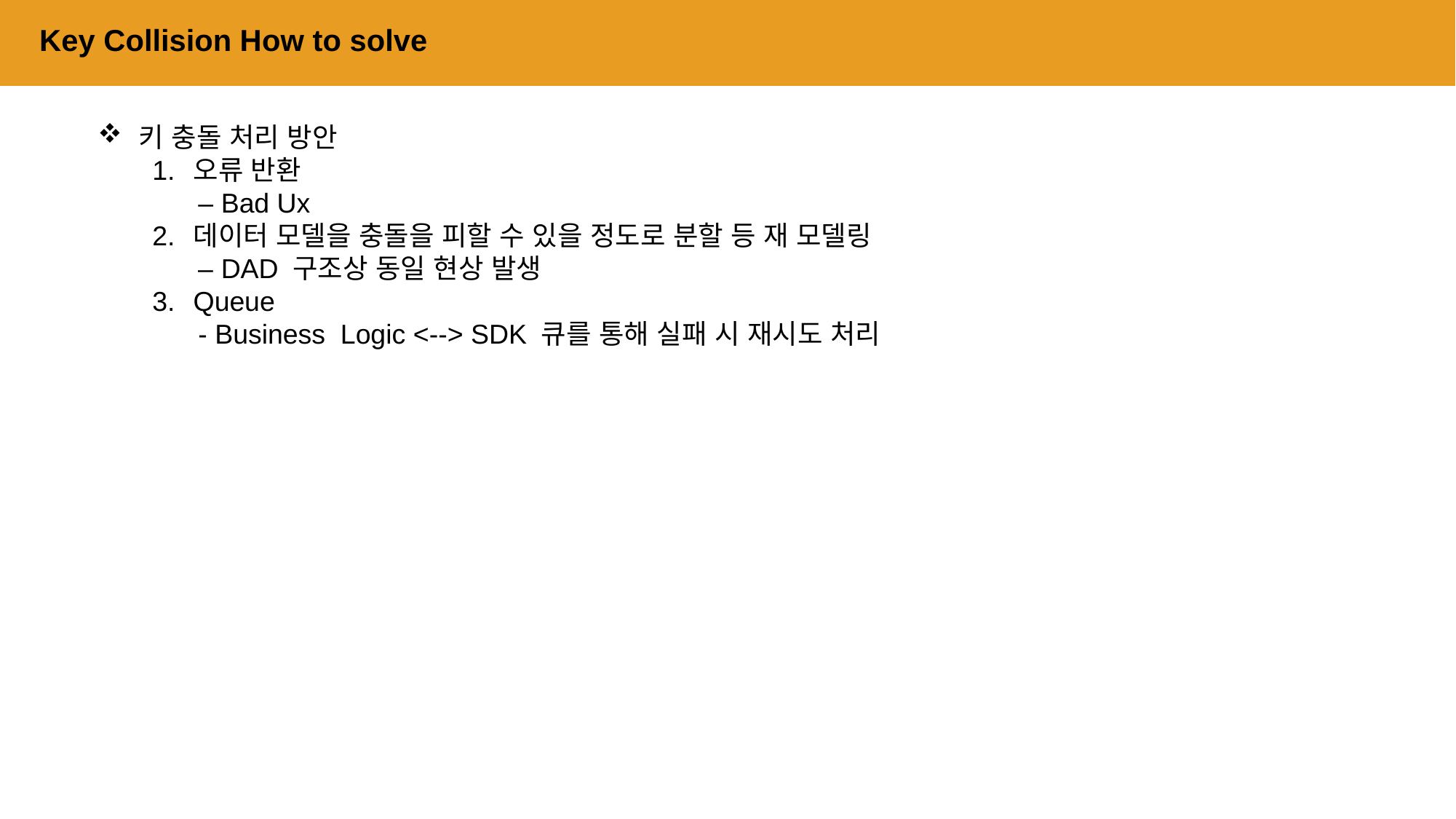

# Key Collision How to solve
키 충돌 처리 방안
오류 반환
      – Bad Ux
데이터 모델을 충돌을 피할 수 있을 정도로 분할 등 재 모델링
      – DAD 구조상 동일 현상 발생
Queue
      - Business  Logic <--> SDK 큐를 통해 실패 시 재시도 처리